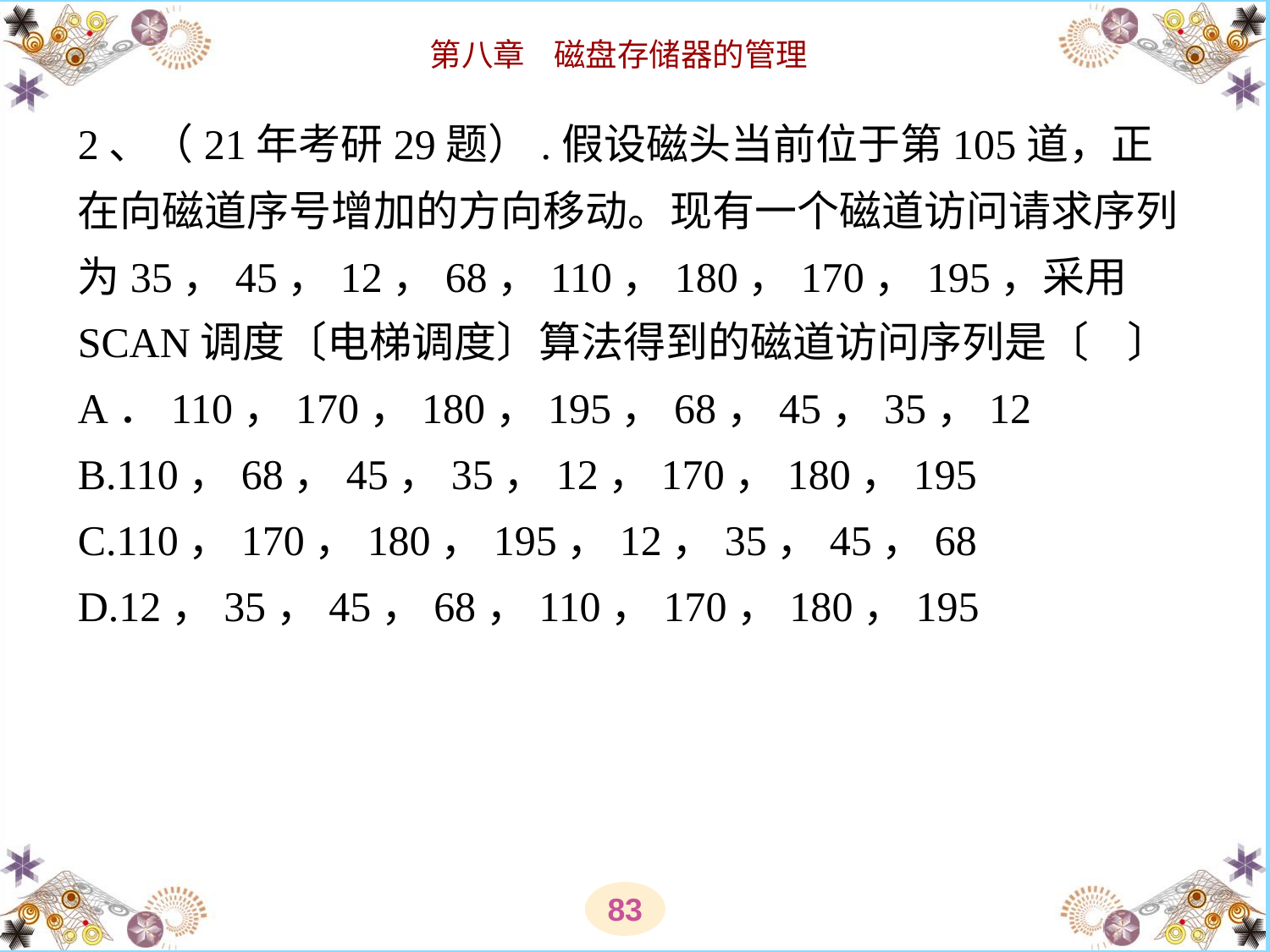

# 2、（21年考研29题）.假设磁头当前位于第105道，正在向磁道序号增加的方向移动。现有一个磁道访问请求序列为35，45，12，68，110，180，170，195，采用SCAN调度〔电梯调度〕算法得到的磁道访问序列是〔    〕   A．110，170，180，195，68，45，35，12   B.110，68，45，35，12，170，180，195   C.110，170，180，195，12，35，45，68   D.12，35，45，68，110，170，180，195